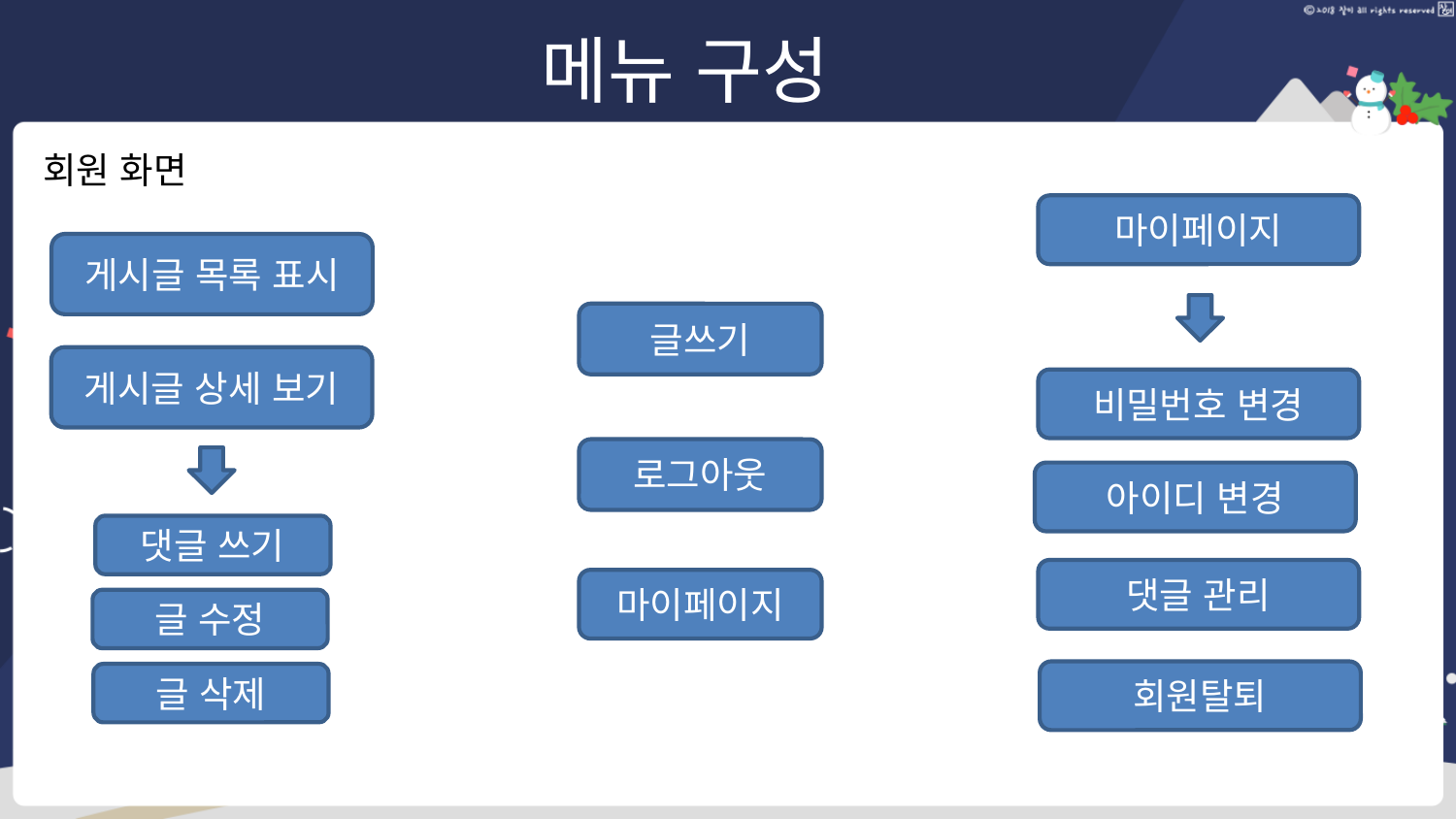

# 메뉴 구성
회원 화면
마이페이지
게시글 목록 표시

글쓰기
게시글 상세 보기
비밀번호 변경
로그아웃

아이디 변경
댓글 쓰기
댓글 관리
마이페이지
글 수정
회원탈퇴
글 삭제